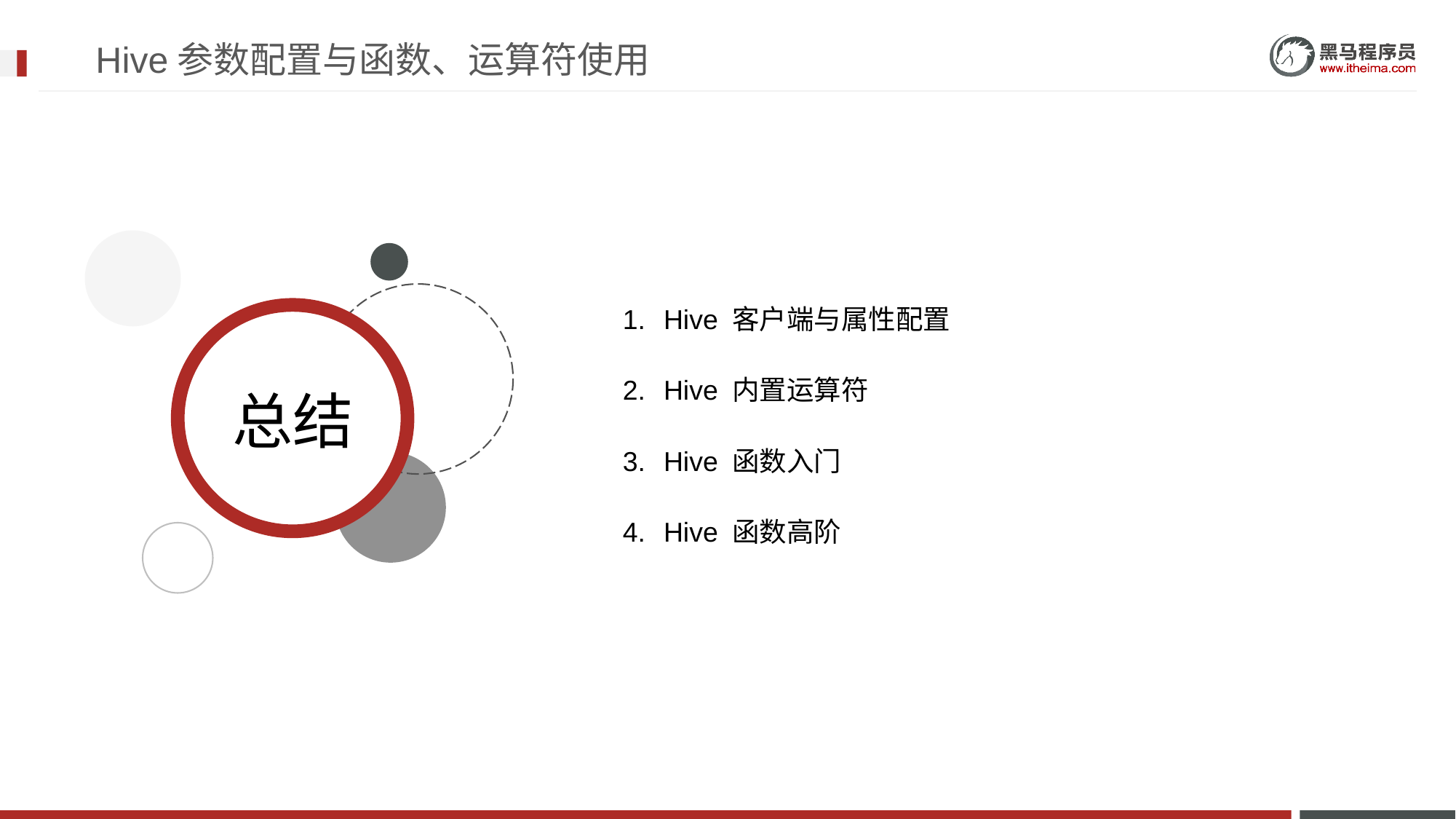

# Hive参数配置与函数、运算符使用
Hive 客户端与属性配置
Hive 内置运算符
Hive 函数入门
Hive 函数高阶